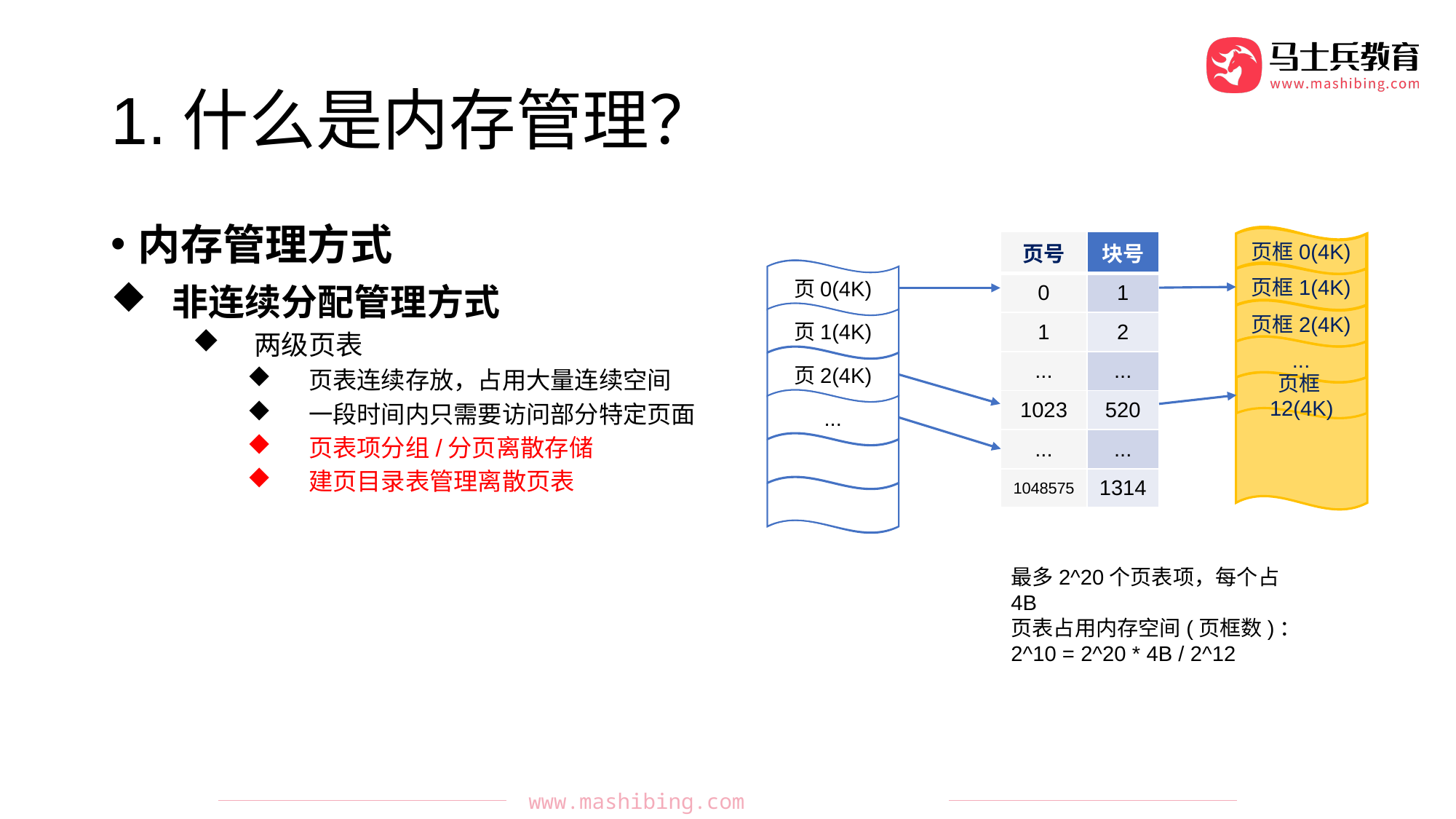

# 1.什么是内存管理？
内存管理方式
非连续分配管理方式
两级页表
页表连续存放，占用大量连续空间
一段时间内只需要访问部分特定页面
页表项分组/分页离散存储
建页目录表管理离散页表

页框0(4K)
页框1(4K)
页框2(4K)
...
页框12(4K)
| 页号 | 块号 |
| --- | --- |
| 0 | 1 |
| 1 | 2 |
| ... | ... |
| 1023 | 520 |
| ... | ... |
| 1048575 | 1314 |

页0(4K)
页1(4K)
页2(4K)
...

最多2^20个页表项，每个占4B
页表占用内存空间(页框数)：
2^10 = 2^20 * 4B / 2^12